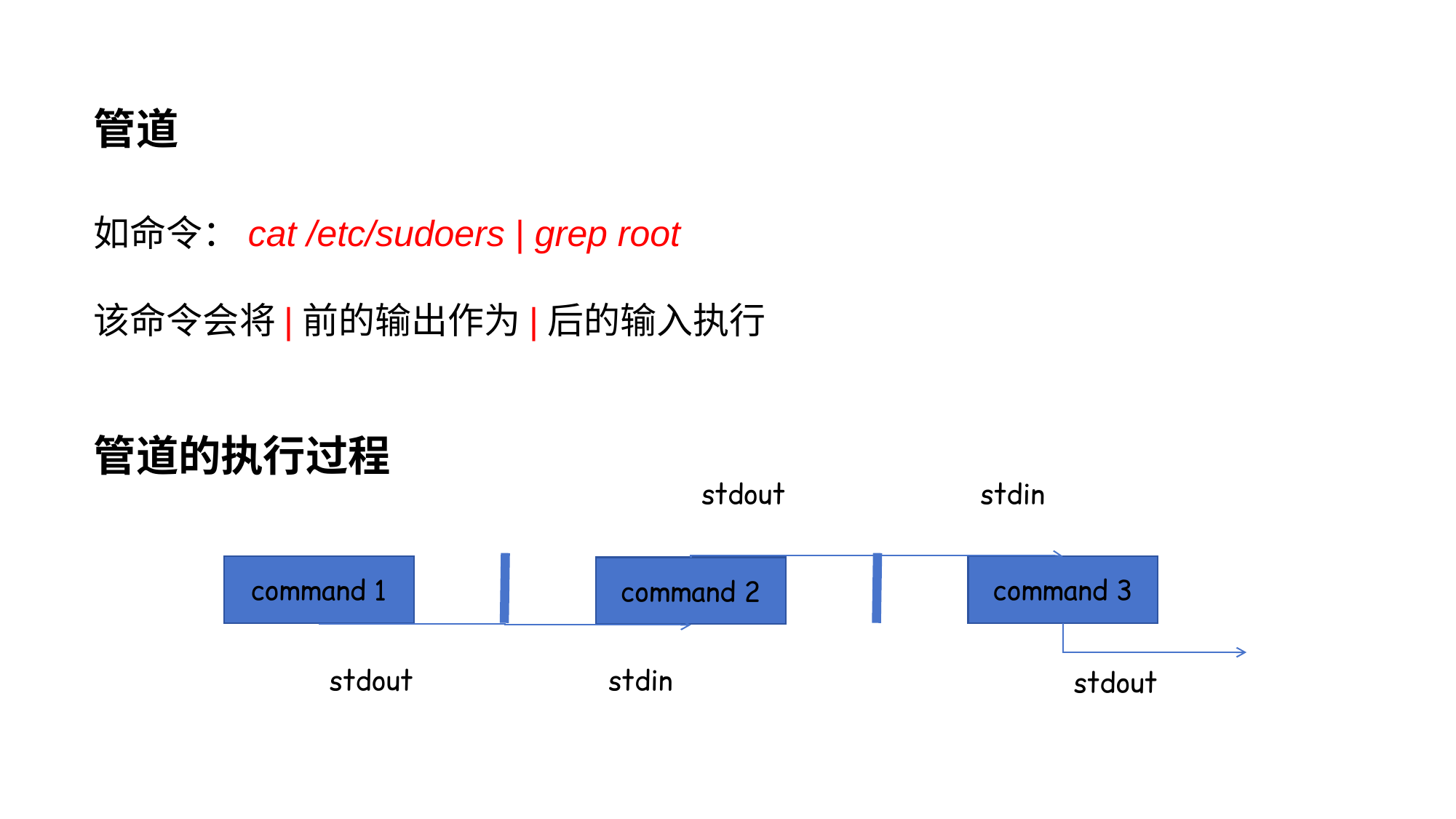

管道
如命令：cat /etc/sudoers | grep root

该命令会将|前的输出作为|后的输入执行
管道的执行过程
stdout
stdin
command 1
command 3
command 2
stdout
stdin
stdout